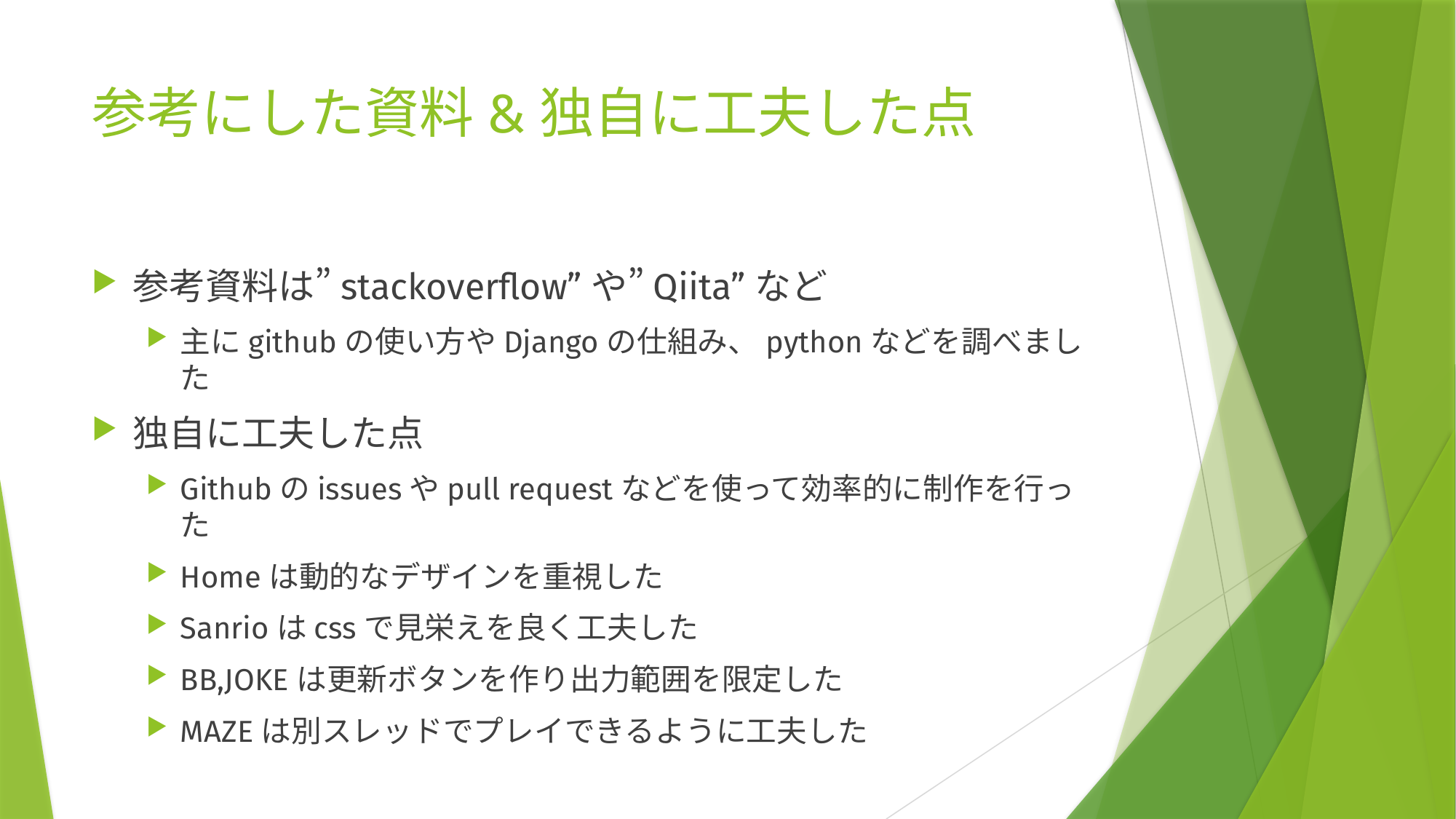

# 参考にした資料&独自に工夫した点
参考資料は”stackoverflow”や”Qiita”など
主にgithubの使い方やDjangoの仕組み、pythonなどを調べました
独自に工夫した点
Githubのissuesやpull requestなどを使って効率的に制作を行った
Homeは動的なデザインを重視した
Sanrioはcssで見栄えを良く工夫した
BB,JOKEは更新ボタンを作り出力範囲を限定した
MAZEは別スレッドでプレイできるように工夫した